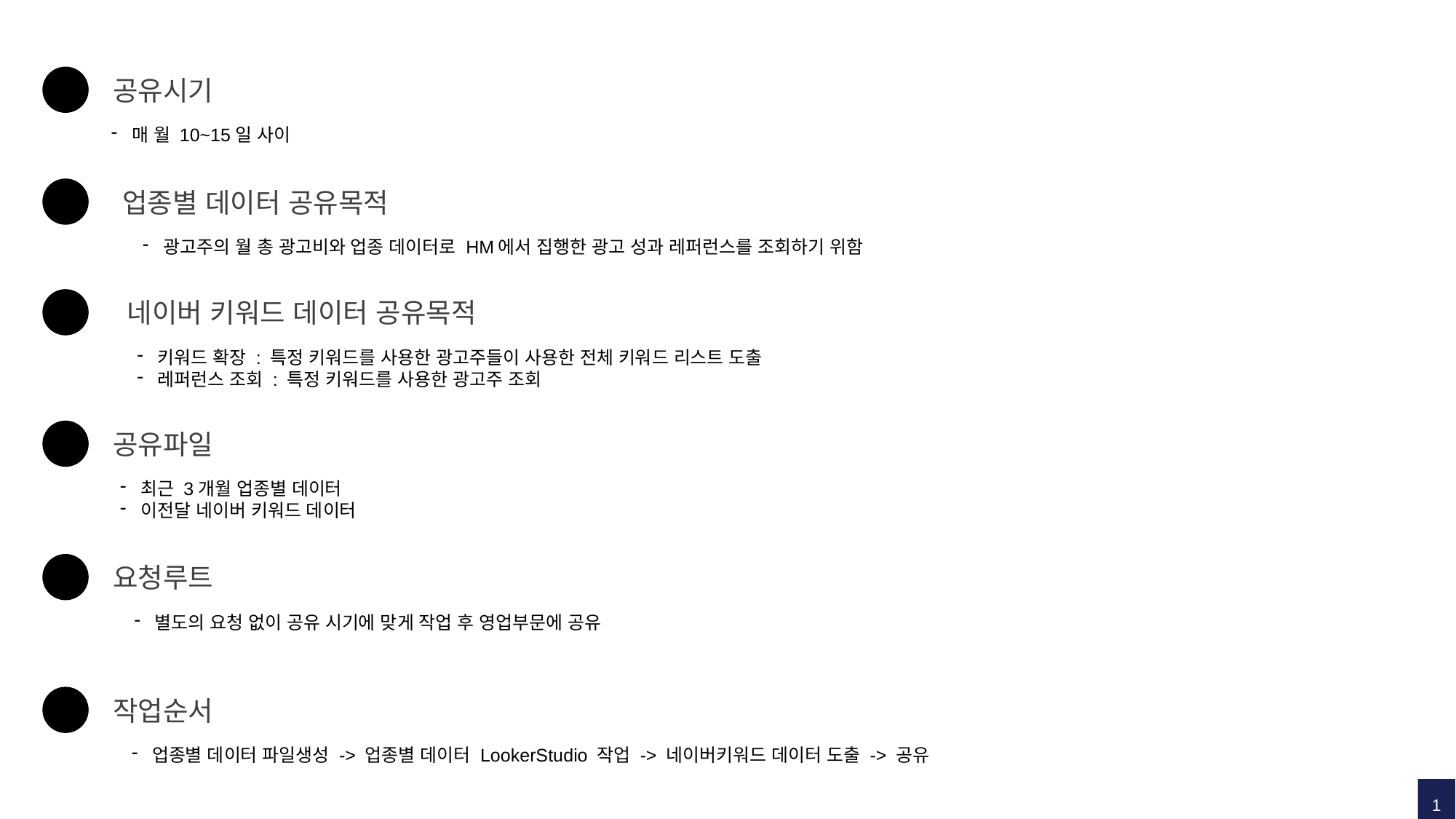

1

공유시기
매 월 10~15일 사이
1

업종별 데이터 공유목적
광고주의 월 총 광고비와 업종 데이터로 HM에서 집행한 광고 성과 레퍼런스를 조회하기 위함
1

네이버 키워드 데이터 공유목적
키워드 확장 : 특정 키워드를 사용한 광고주들이 사용한 전체 키워드 리스트 도출
레퍼런스 조회 : 특정 키워드를 사용한 광고주 조회
1

공유파일
최근 3개월 업종별 데이터
이전달 네이버 키워드 데이터
1

요청루트
별도의 요청 없이 공유 시기에 맞게 작업 후 영업부문에 공유
1

작업순서
업종별 데이터 파일생성 -> 업종별 데이터 LookerStudio 작업 -> 네이버키워드 데이터 도출 -> 공유
1